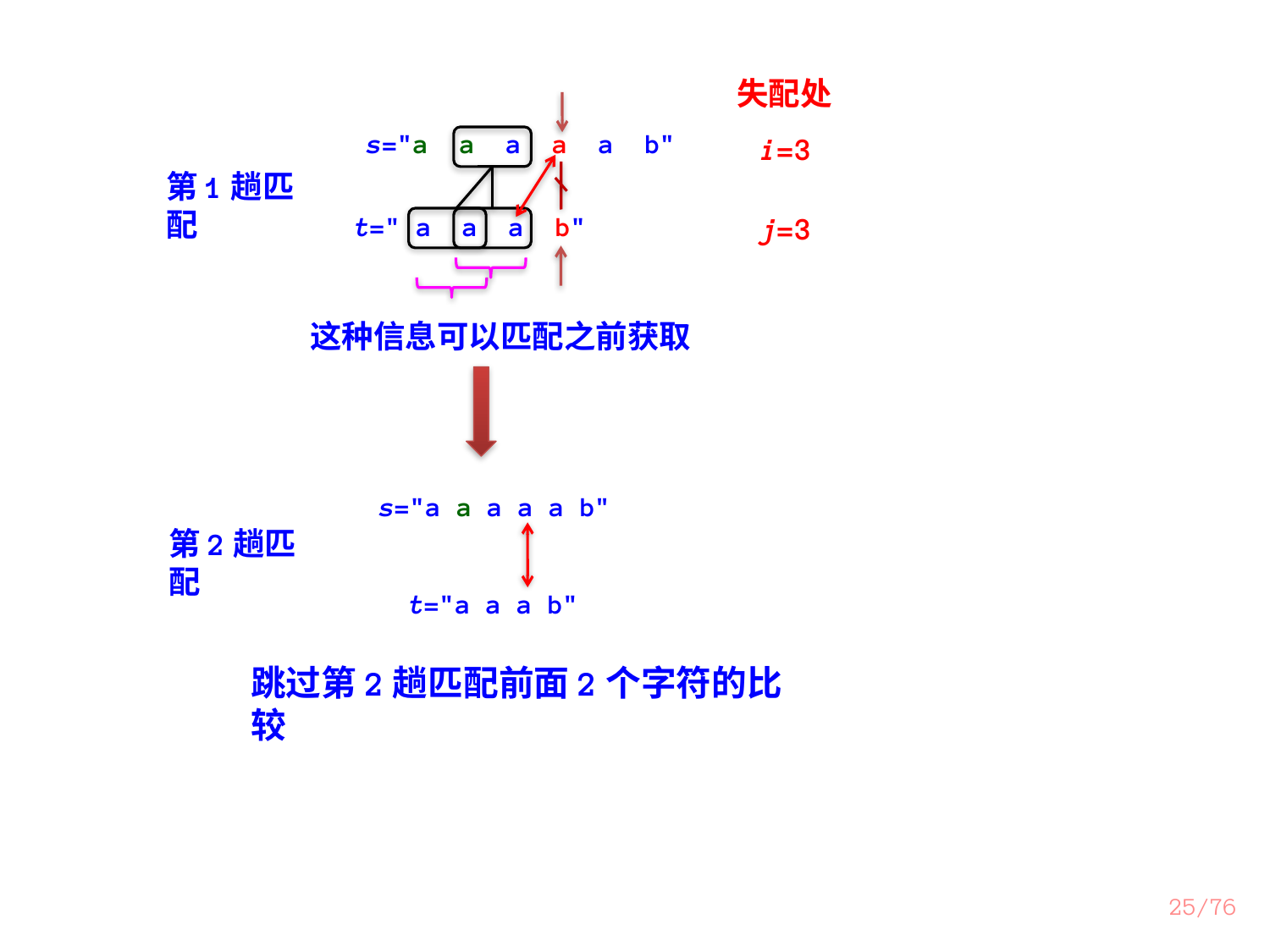

失配处
i=3
j=3

s="a  a  a  a  a  b"

第1趟匹配

t=" a  a  a  b"

这种信息可以匹配之前获取

s="a a a a a b"

第2趟匹配
t="a a a b"
跳过第2趟匹配前面2个字符的比较
25/76